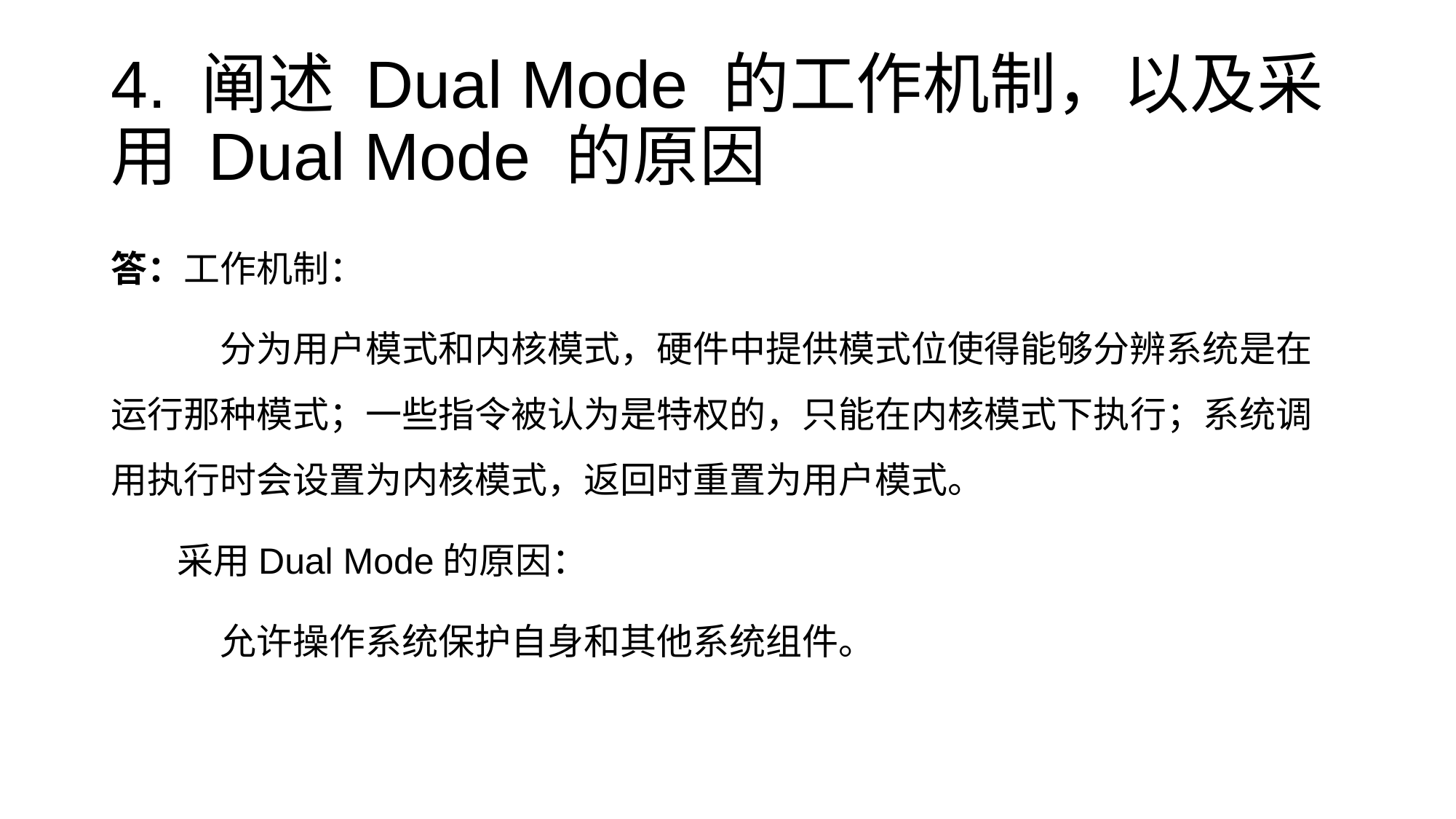

# 4. 阐述 Dual Mode 的工作机制，以及采用 Dual Mode 的原因
答：工作机制：
	分为用户模式和内核模式，硬件中提供模式位使得能够分辨系统是在运行那种模式；一些指令被认为是特权的，只能在内核模式下执行；系统调用执行时会设置为内核模式，返回时重置为用户模式。
       采用Dual Mode的原因：
	允许操作系统保护自身和其他系统组件。